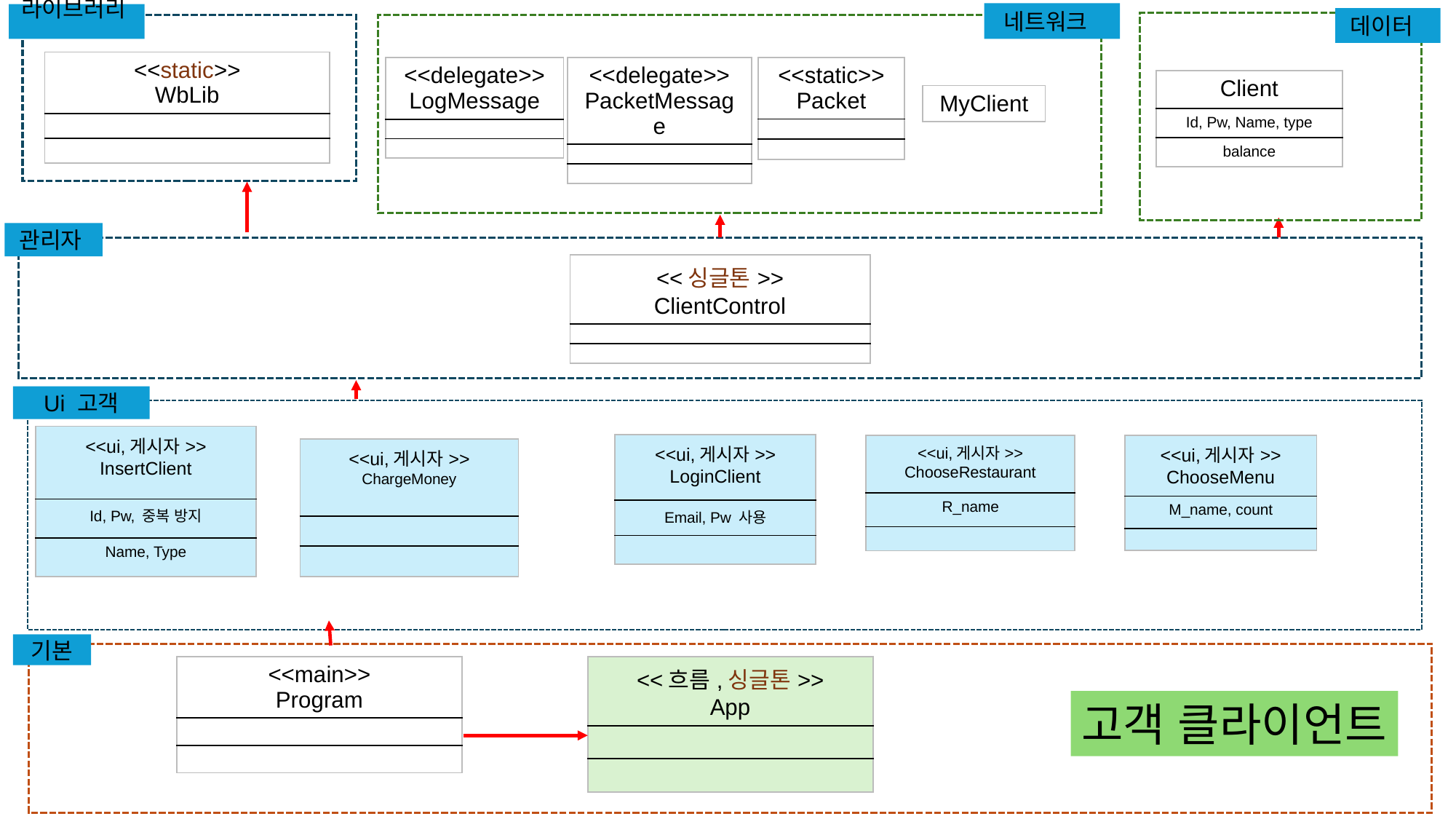

네트워크
라이브러리
데이터

| <<static>> WbLib |
| --- |
|  |
|  |
| <<static>> Packet |
| --- |
|  |
|  |
| <<delegate>> LogMessage |
| --- |
|  |
|  |
| <<delegate>> PacketMessage |
| --- |
|  |
|  |
| Client |
| --- |
| Id, Pw, Name, type |
| balance |
| MyClient |
| --- |
관리자

| <<싱글톤>> ClientControl |
| --- |
|  |
|  |
Ui 고객

| <<ui,게시자>> InsertClient |
| --- |
| Id, Pw, 중복 방지 |
| Name, Type |
| <<ui,게시자>> LoginClient |
| --- |
| Email, Pw 사용 |
|  |
| <<ui,게시자>> ChooseRestaurant |
| --- |
| R\_name |
|  |
| <<ui,게시자>> ChooseMenu |
| --- |
| M\_name, count |
|  |
| <<ui,게시자>> ChargeMoney |
| --- |
|  |
|  |
기본

| <<main>> Program |
| --- |
|  |
|  |
| <<흐름,싱글톤>> App |
| --- |
|  |
|  |
고객 클라이언트